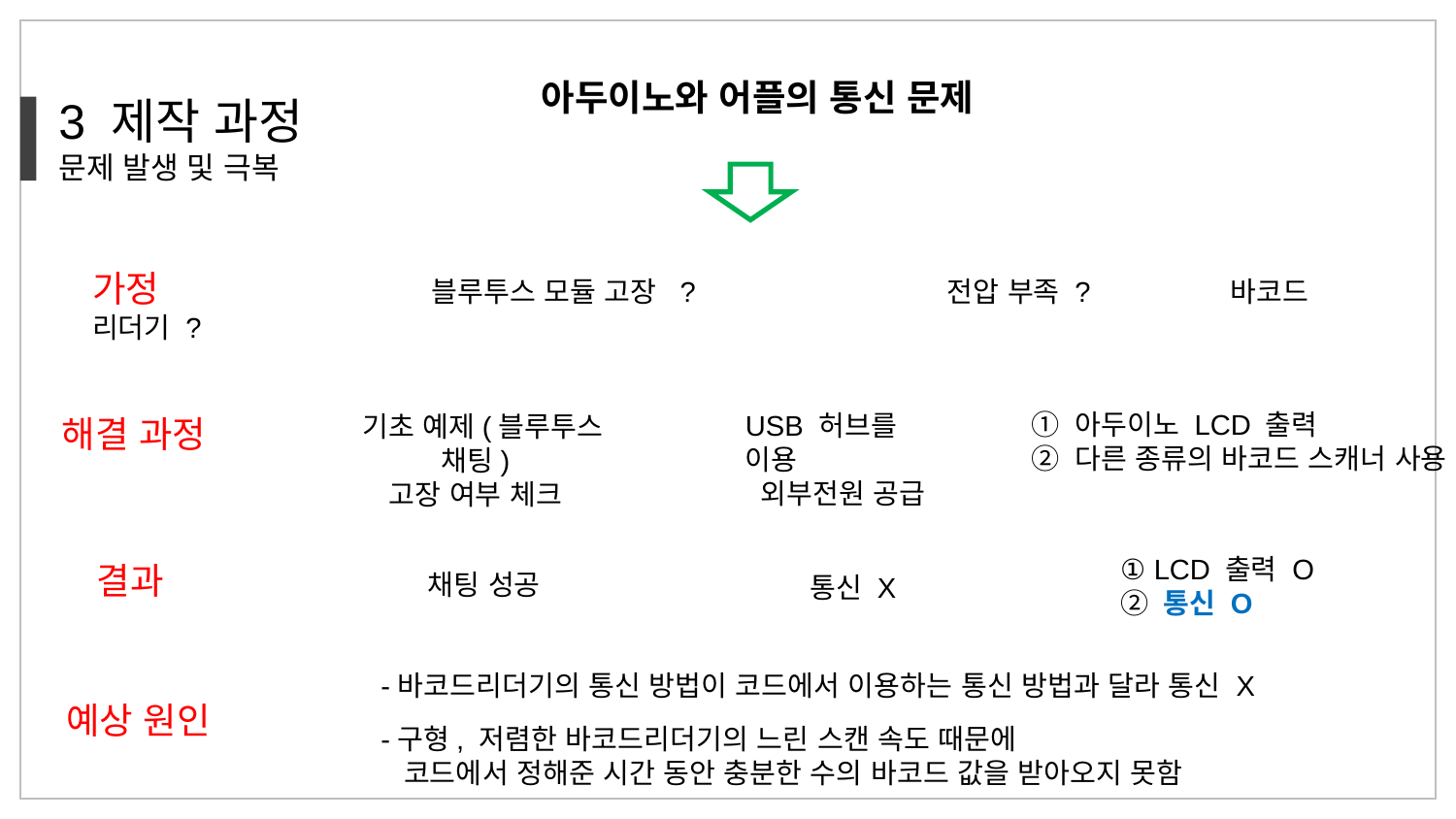

아두이노와 어플의 통신 문제
3 제작 과정
문제 발생 및 극복

가정		      블루투스 모듈 고장  ?	               전압 부족 ?	              바코드 리더기 ?

① 아두이노 LCD 출력
② 다른 종류의 바코드 스캐너 사용
USB 허브를 이용
 외부전원 공급
 기초 예제(블루투스 채팅)
고장 여부 체크
해결 과정
① LCD 출력 O
② 통신 O
결과
채팅 성공
통신 X

-바코드리더기의 통신 방법이 코드에서 이용하는 통신 방법과 달라 통신 X

-구형, 저렴한 바코드리더기의 느린 스캔 속도 때문에
  코드에서 정해준 시간 동안 충분한 수의 바코드 값을 받아오지 못함

예상 원인